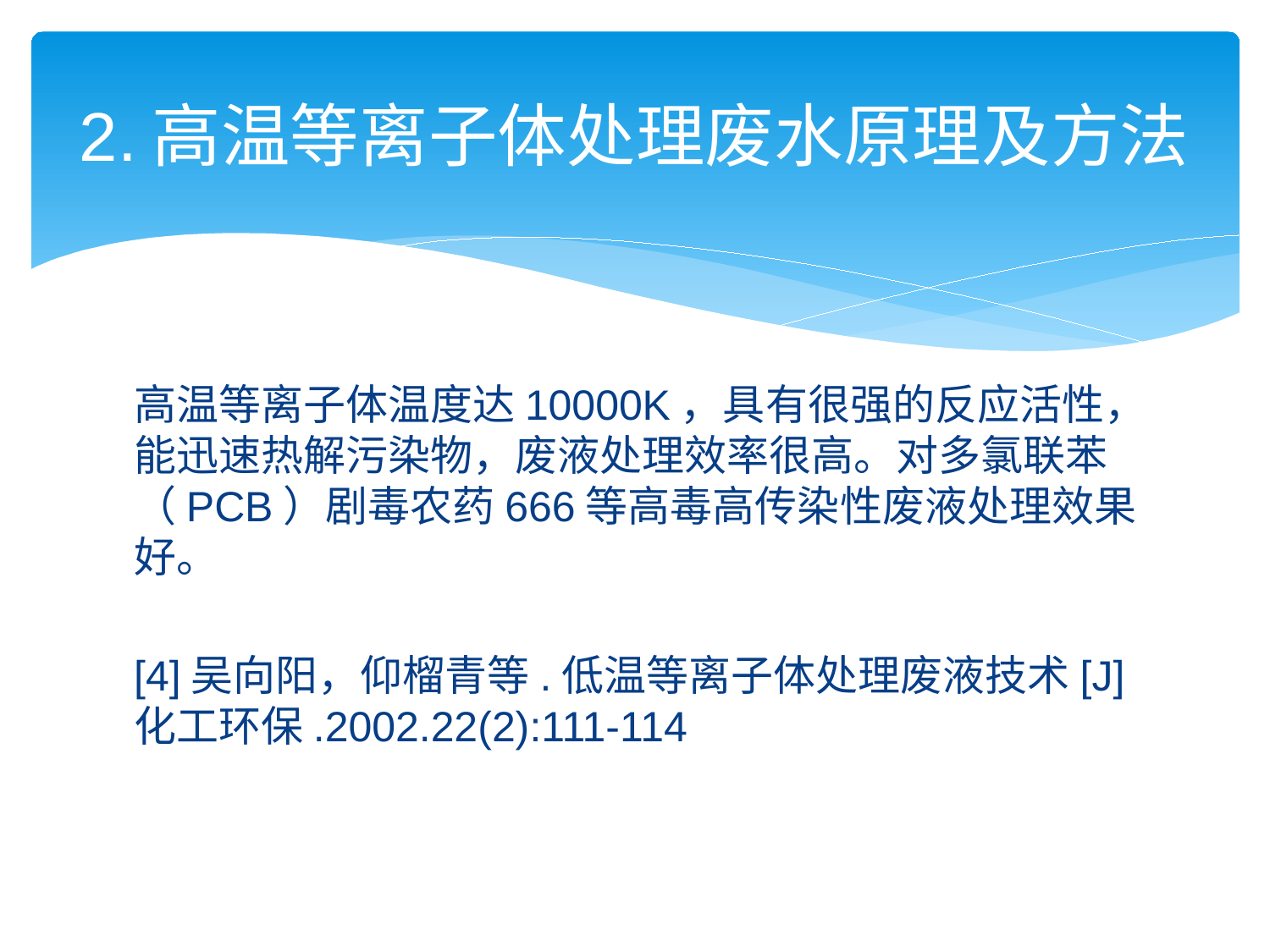

# 2.高温等离子体处理废水原理及方法
高温等离子体温度达10000K，具有很强的反应活性，能迅速热解污染物，废液处理效率很高。对多氯联苯（PCB）剧毒农药666等高毒高传染性废液处理效果好。

[4]吴向阳，仰榴青等.低温等离子体处理废液技术[J]化工环保.2002.22(2):111-114